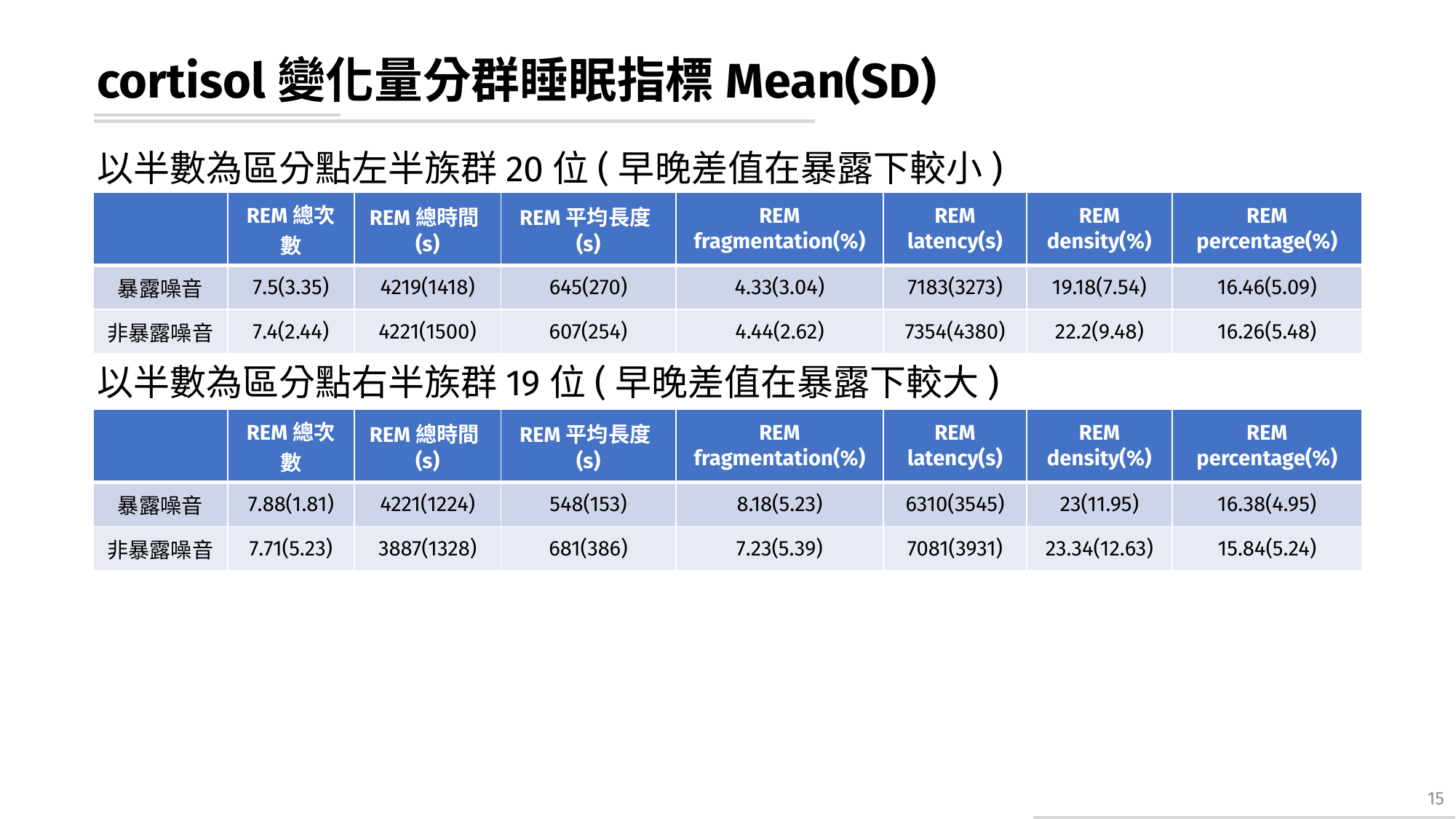

# cortisol變化量分群睡眠指標Mean(SD)
以半數為區分點左半族群20位(早晚差值在暴露下較小)
|  | REM總次數 | REM總時間(s) | REM平均長度(s) | REM fragmentation(%) | REM latency(s) | REM density(%) | REM percentage(%) |
| --- | --- | --- | --- | --- | --- | --- | --- |
| 暴露噪音 | 7.5(3.35) | 4219(1418) | 645(270) | 4.33(3.04) | 7183(3273) | 19.18(7.54) | 16.46(5.09) |
| 非暴露噪音 | 7.4(2.44) | 4221(1500) | 607(254) | 4.44(2.62) | 7354(4380) | 22.2(9.48) | 16.26(5.48) |
以半數為區分點右半族群19位(早晚差值在暴露下較大)
|  | REM總次數 | REM總時間(s) | REM平均長度(s) | REM fragmentation(%) | REM latency(s) | REM density(%) | REM percentage(%) |
| --- | --- | --- | --- | --- | --- | --- | --- |
| 暴露噪音 | 7.88(1.81) | 4221(1224) | 548(153) | 8.18(5.23) | 6310(3545) | 23(11.95) | 16.38(4.95) |
| 非暴露噪音 | 7.71(5.23) | 3887(1328) | 681(386) | 7.23(5.39) | 7081(3931) | 23.34(12.63) | 15.84(5.24) |
15